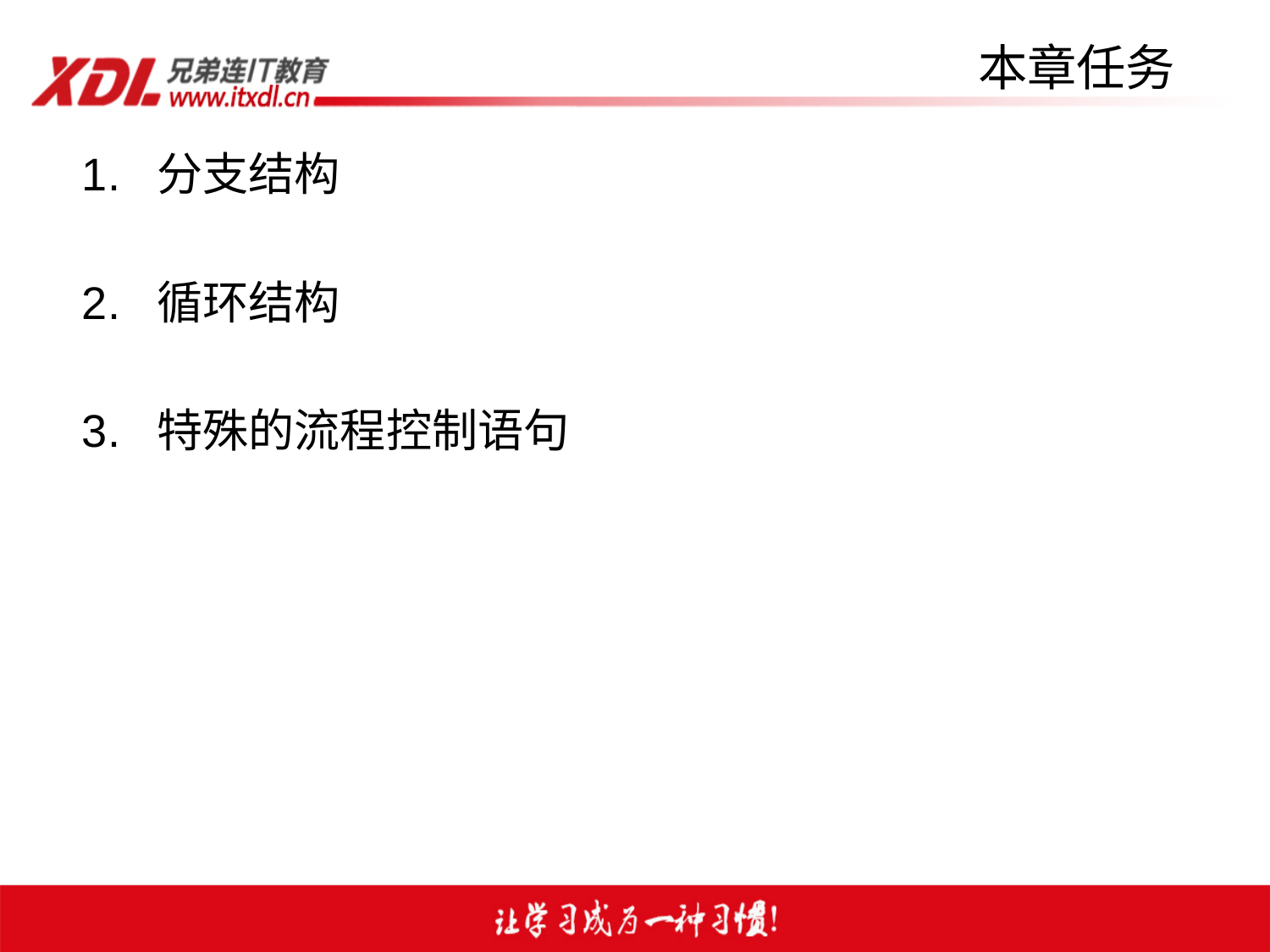

# 本章任务
1.  分支结构

2.  循环结构

3.  特殊的流程控制语句